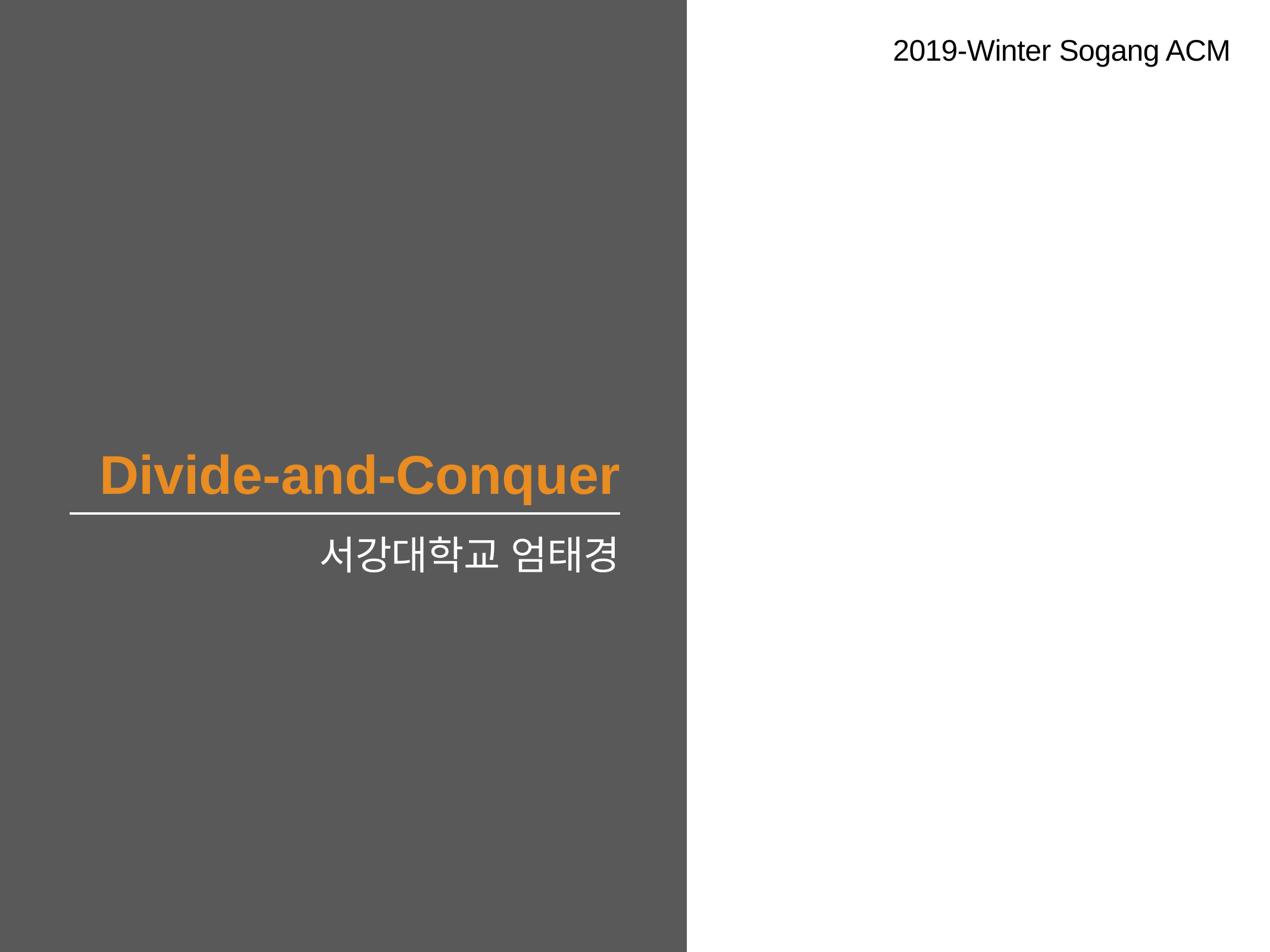

2019-Winter Sogang ACM
# Divide-and-Conquer

서강대학교 엄태경